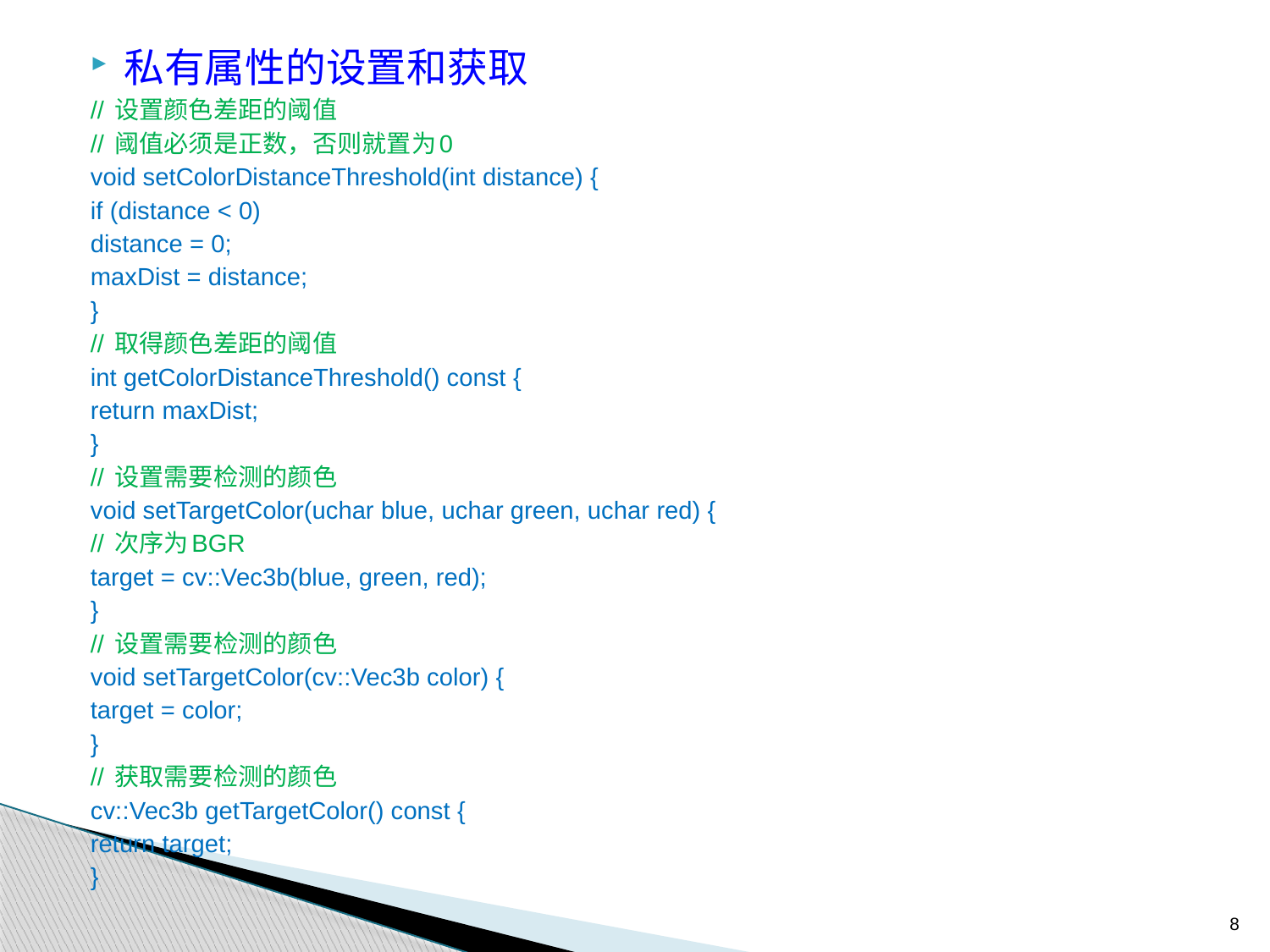

私有属性的设置和获取
	// 设置颜色差距的阈值
	// 阈值必须是正数，否则就置为0
	void setColorDistanceThreshold(int distance) {
		if (distance < 0)
			distance = 0;
		maxDist = distance;
	}
	// 取得颜色差距的阈值
	int getColorDistanceThreshold() const {
		return maxDist;
	}
	// 设置需要检测的颜色
	void setTargetColor(uchar blue, uchar green, uchar red) {
		// 次序为BGR
		target = cv::Vec3b(blue, green, red);
	}
	// 设置需要检测的颜色
	void setTargetColor(cv::Vec3b color) {
		target = color;
	}
	// 获取需要检测的颜色
	cv::Vec3b getTargetColor() const {
		return target;
	}
8